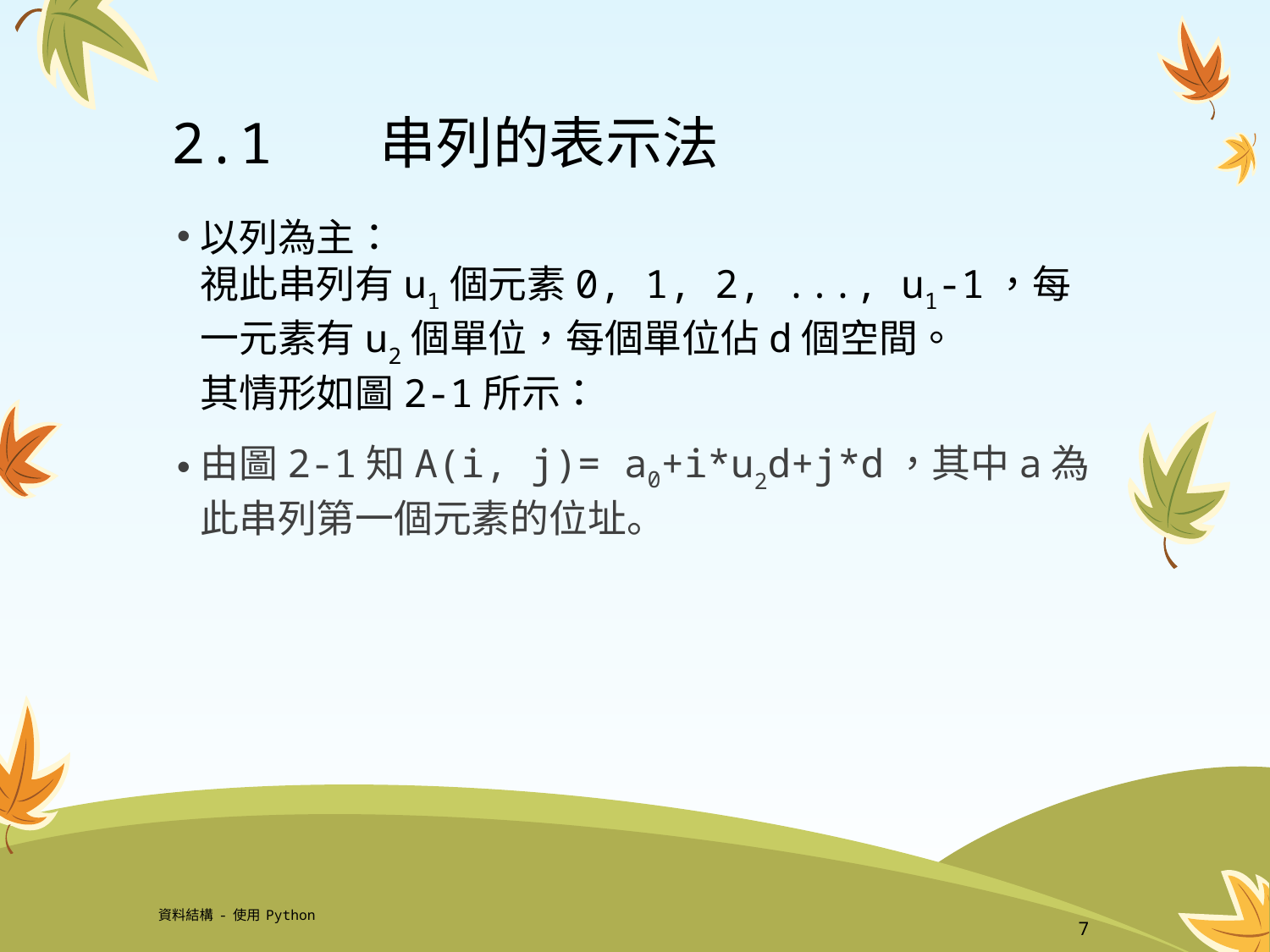

# 2.1	  串列的表示法
以列為主：
視此串列有u1個元素0, 1, 2, ..., u1-1，每一元素有u2個單位，每個單位佔d個空間。
其情形如圖2-1所示：
由圖2-1知A(i, j)= a0+i*u2d+j*d，其中a為此串列第一個元素的位址。
資料結構-使用Python
7